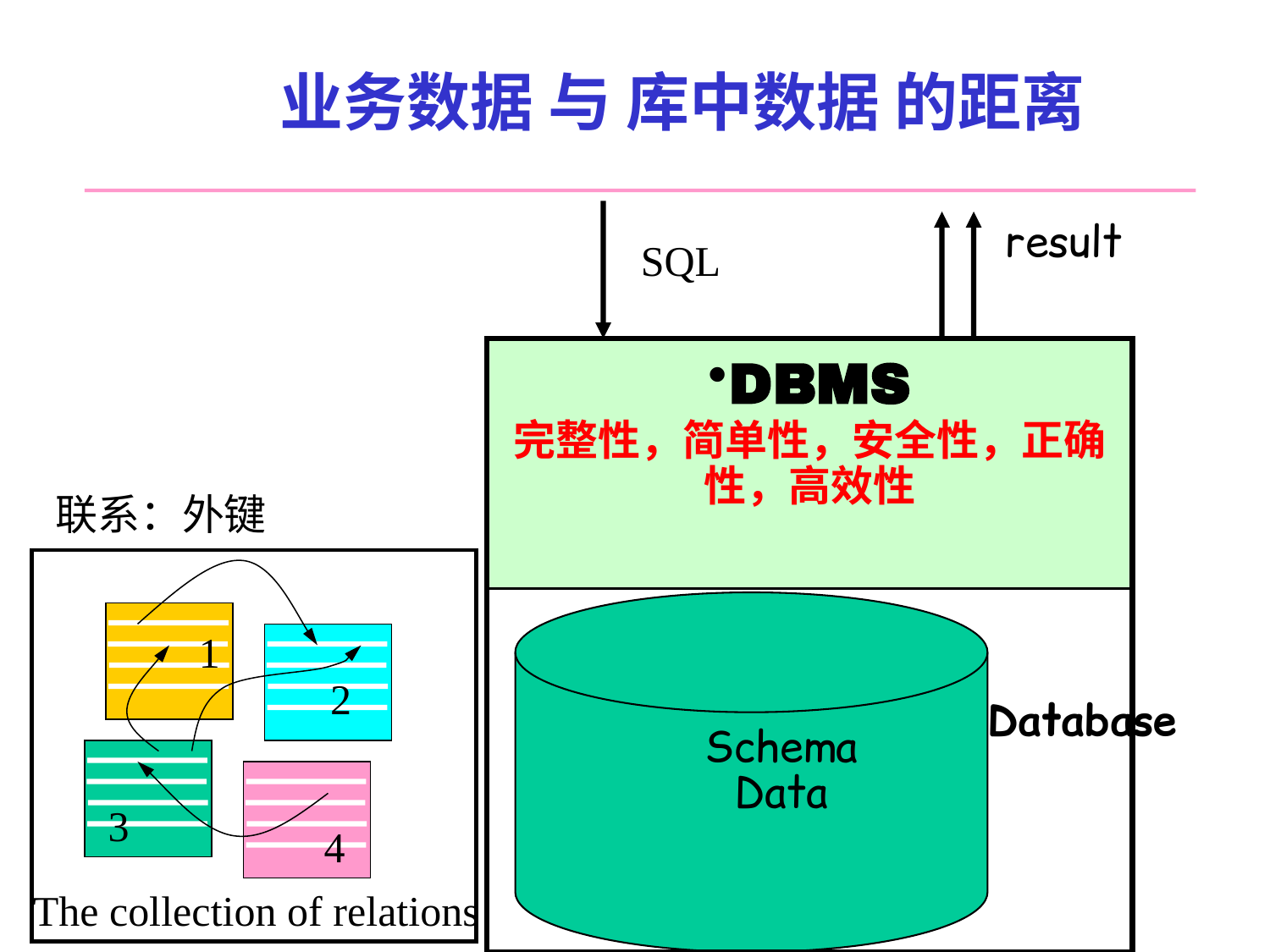

# 业务数据 与 库中数据 的距离

result

SQL

DBMS
完整性，简单性，安全性，正确性，高效性
联系：外键

1

2

Database

Schema
Data

3

4

The collection of relations